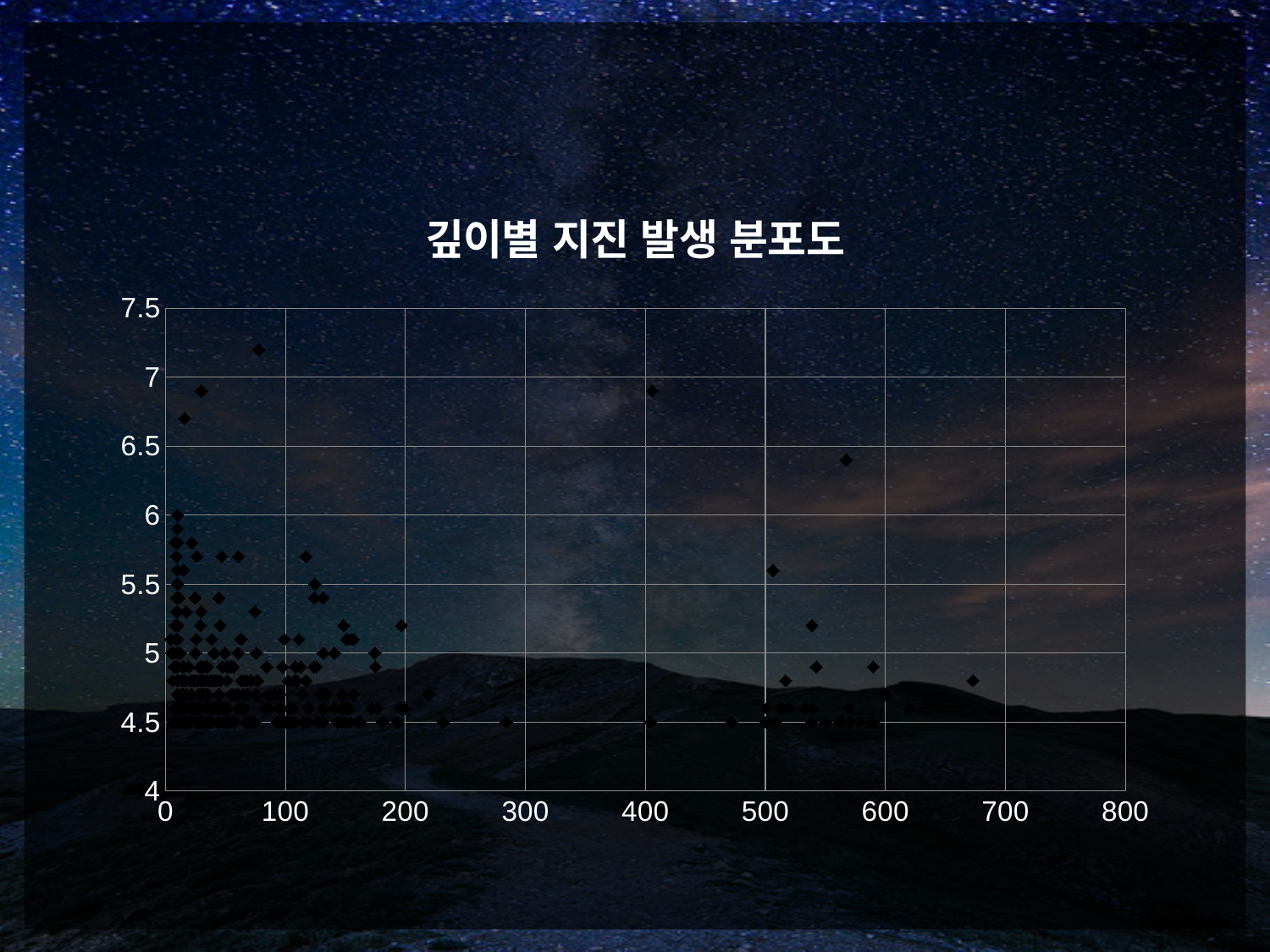

### Chart: 깊이별 지진 발생 분포도

| Category | mag |
|---|---|